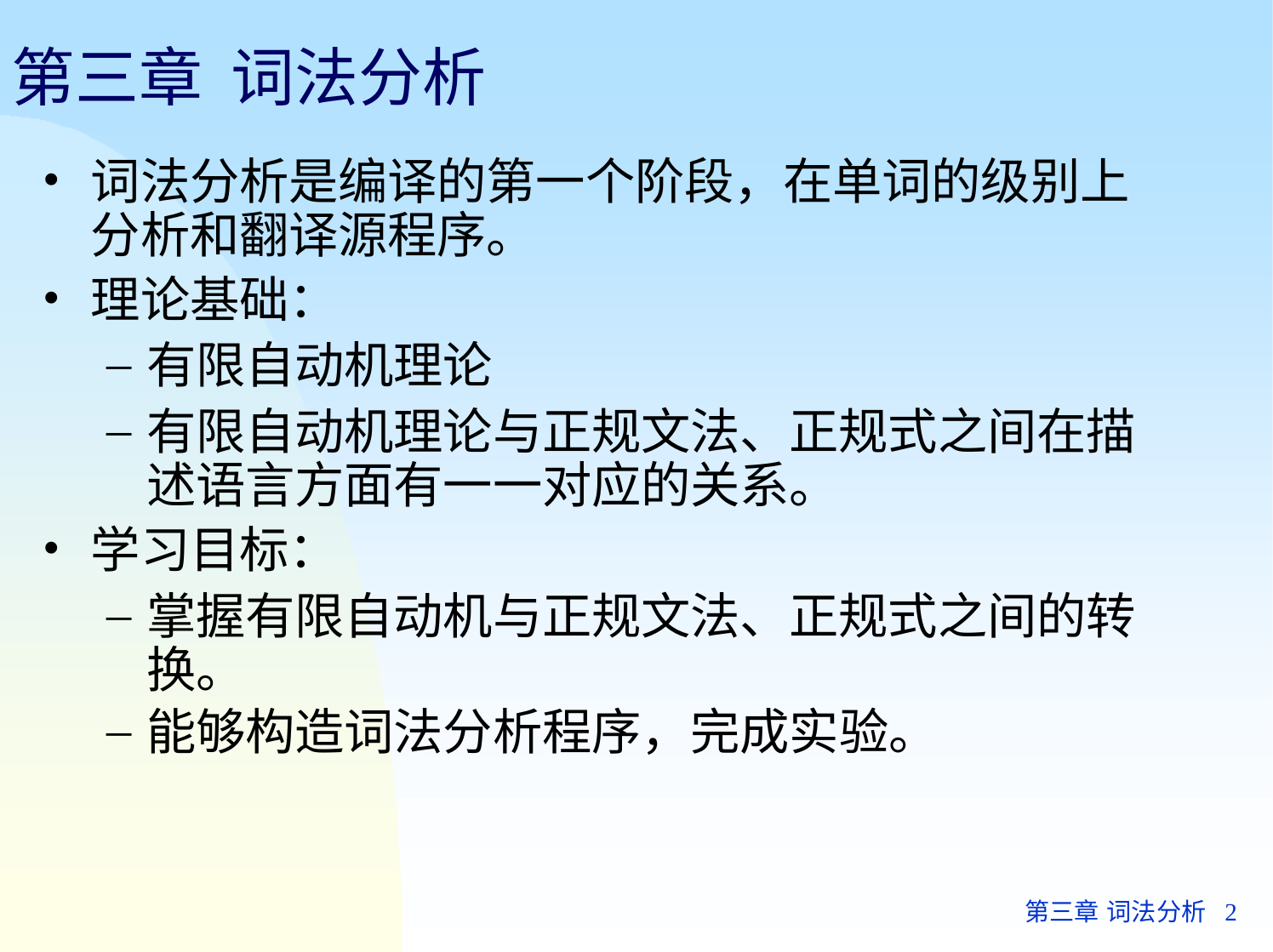

# 第三章 词法分析
词法分析是编译的第一个阶段，在单词的级别上 分析和翻译源程序。
理论基础：
有限自动机理论
有限自动机理论与正规文法、正规式之间在描 述语言方面有一一对应的关系。
学习目标：
掌握有限自动机与正规文法、正规式之间的转 换。
能够构造词法分析程序，完成实验。
第三章 词法分析	2